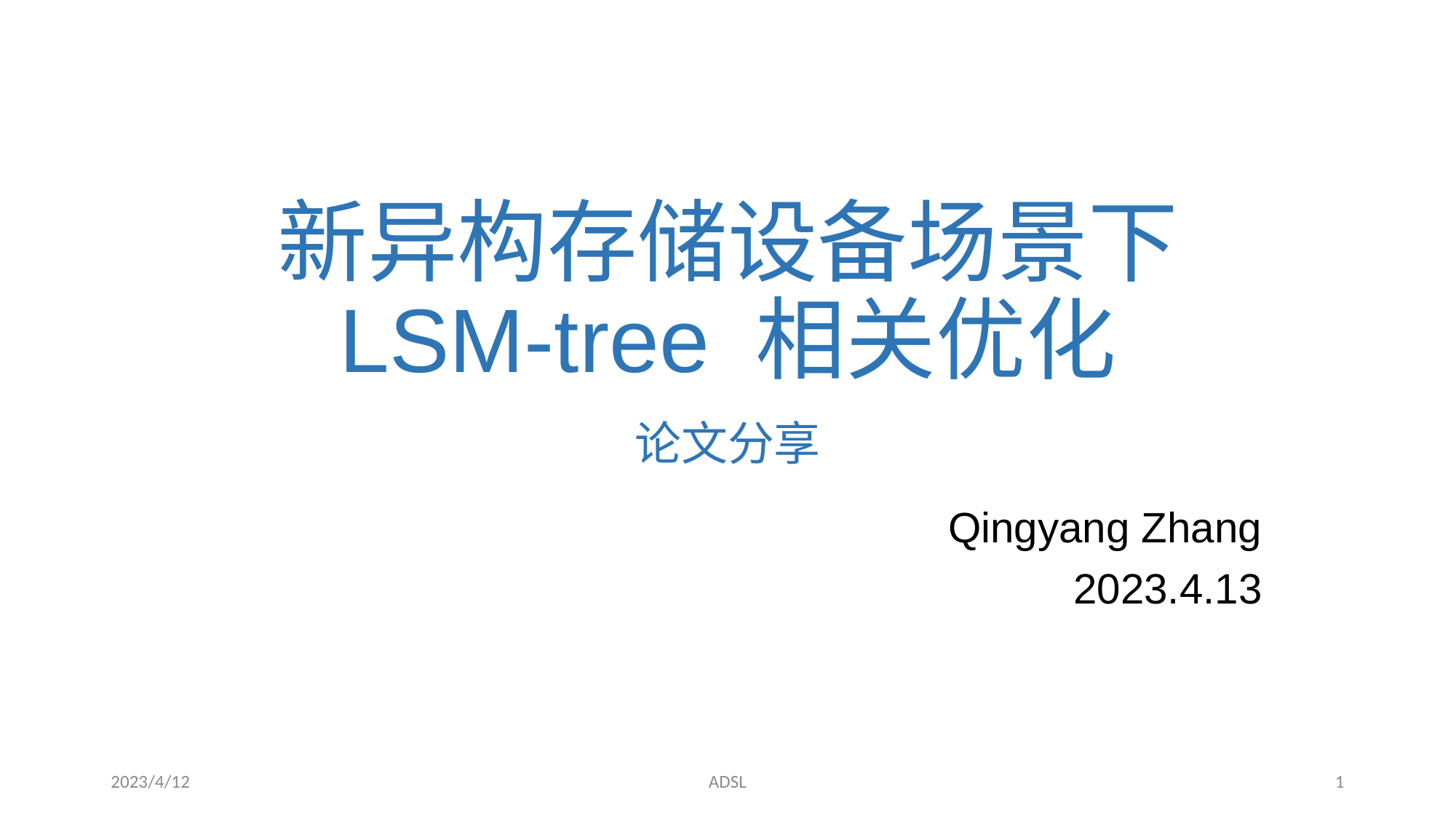

# 新异构存储设备场景下 LSM-tree 相关优化 论文分享
Qingyang Zhang
2023.4.13
2023/4/12
ADSL
1